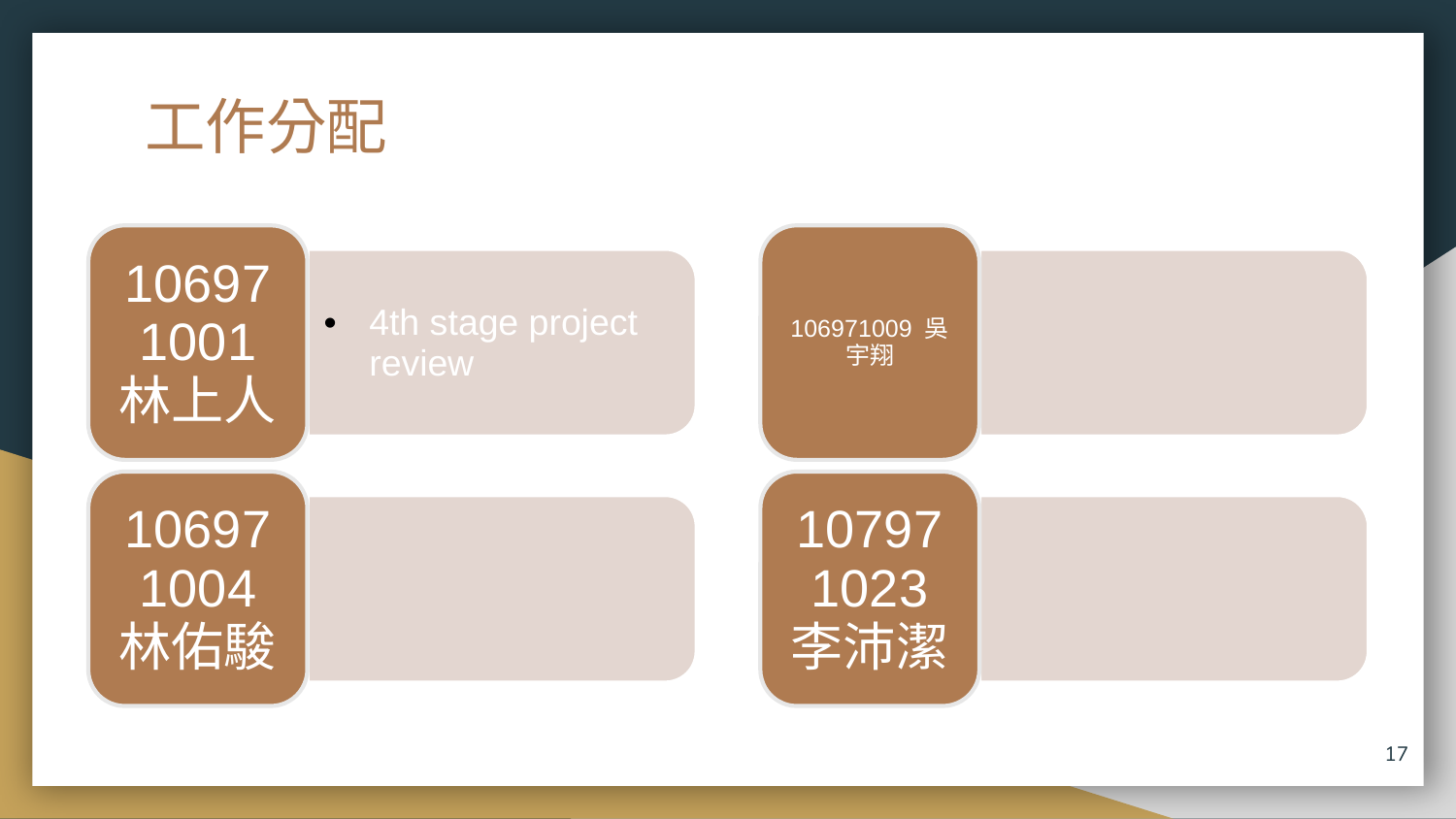

# 工作分配
106971001 林上人
4th stage project review
106971004 林佑駿
106971009 吳宇翔
107971023 李沛潔

17